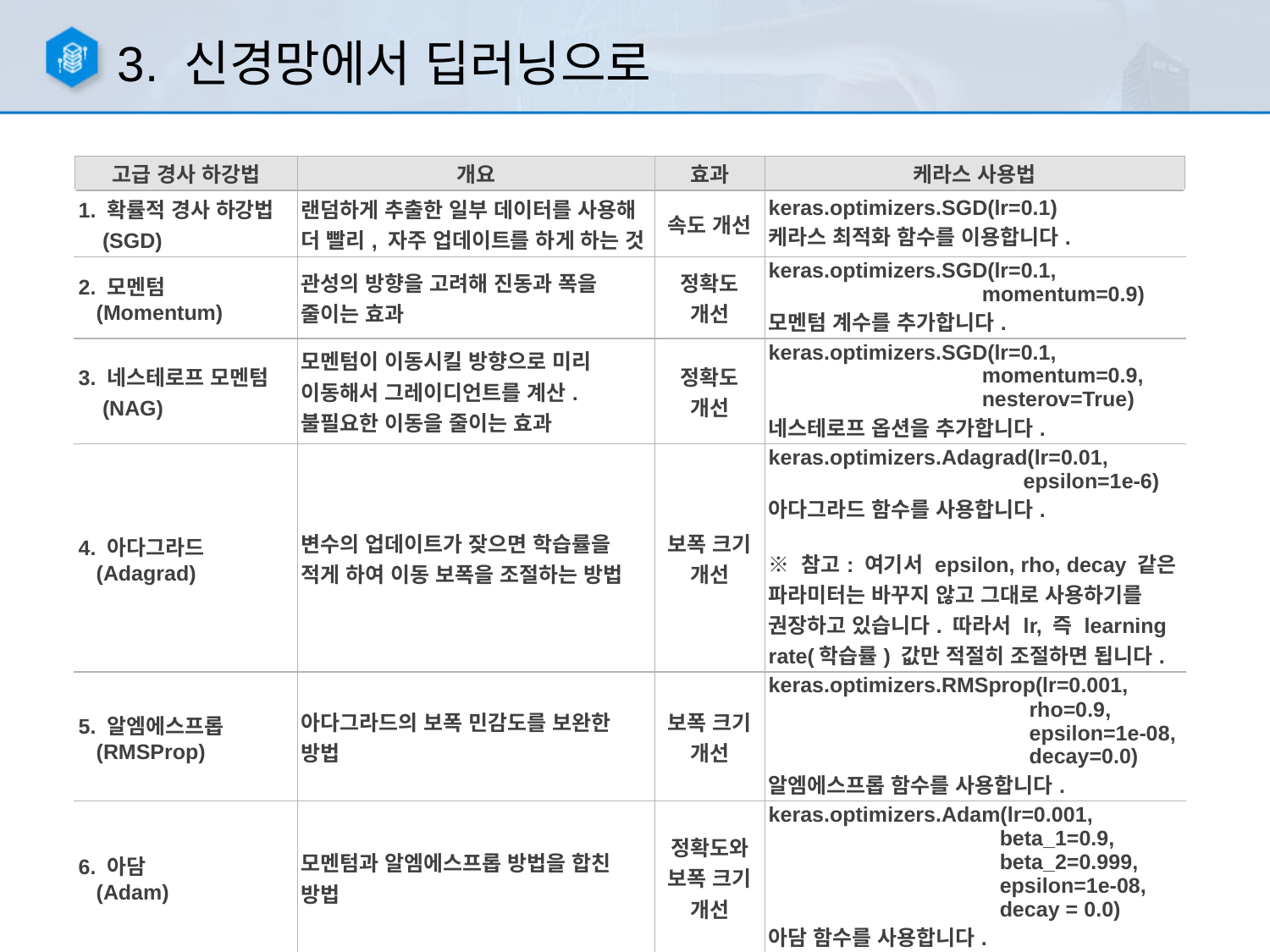

3. 신경망에서 딥러닝으로
| 고급 경사 하강법 | 개요 | 효과 | 케라스 사용법 |
| --- | --- | --- | --- |
| 1. 확률적 경사 하강법 (SGD) | 랜덤하게 추출한 일부 데이터를 사용해 더 빨리, 자주 업데이트를 하게 하는 것 | 속도 개선 | keras.optimizers.SGD(lr=0.1) 케라스 최적화 함수를 이용합니다. |
| 2. 모멘텀 (Momentum) | 관성의 방향을 고려해 진동과 폭을 줄이는 효과 | 정확도 개선 | keras.optimizers.SGD(lr=0.1,  momentum=0.9) 모멘텀 계수를 추가합니다. |
| 3. 네스테로프 모멘텀 (NAG) | 모멘텀이 이동시킬 방향으로 미리 이동해서 그레이디언트를 계산. 불필요한 이동을 줄이는 효과 | 정확도 개선 | keras.optimizers.SGD(lr=0.1, momentum=0.9, nesterov=True) 네스테로프 옵션을 추가합니다. |
| 4. 아다그라드 (Adagrad) | 변수의 업데이트가 잦으면 학습률을 적게 하여 이동 보폭을 조절하는 방법 | 보폭 크기 개선 | keras.optimizers.Adagrad(lr=0.01, epsilon=1e-6) 아다그라드 함수를 사용합니다.   ※ 참고: 여기서 epsilon, rho, decay 같은 파라미터는 바꾸지 않고 그대로 사용하기를 권장하고 있습니다. 따라서 lr, 즉 learning rate(학습률) 값만 적절히 조절하면 됩니다. |
| 5. 알엠에스프롭 (RMSProp) | 아다그라드의 보폭 민감도를 보완한 방법 | 보폭 크기 개선 | keras.optimizers.RMSprop(lr=0.001, rho=0.9, epsilon=1e-08, decay=0.0) 알엠에스프롭 함수를 사용합니다. |
| 6. 아담 (Adam) | 모멘텀과 알엠에스프롭 방법을 합친 방법 | 정확도와 보폭 크기 개선 | keras.optimizers.Adam(lr=0.001, beta\_1=0.9, beta\_2=0.999, epsilon=1e-08, decay = 0.0) 아담 함수를 사용합니다. |